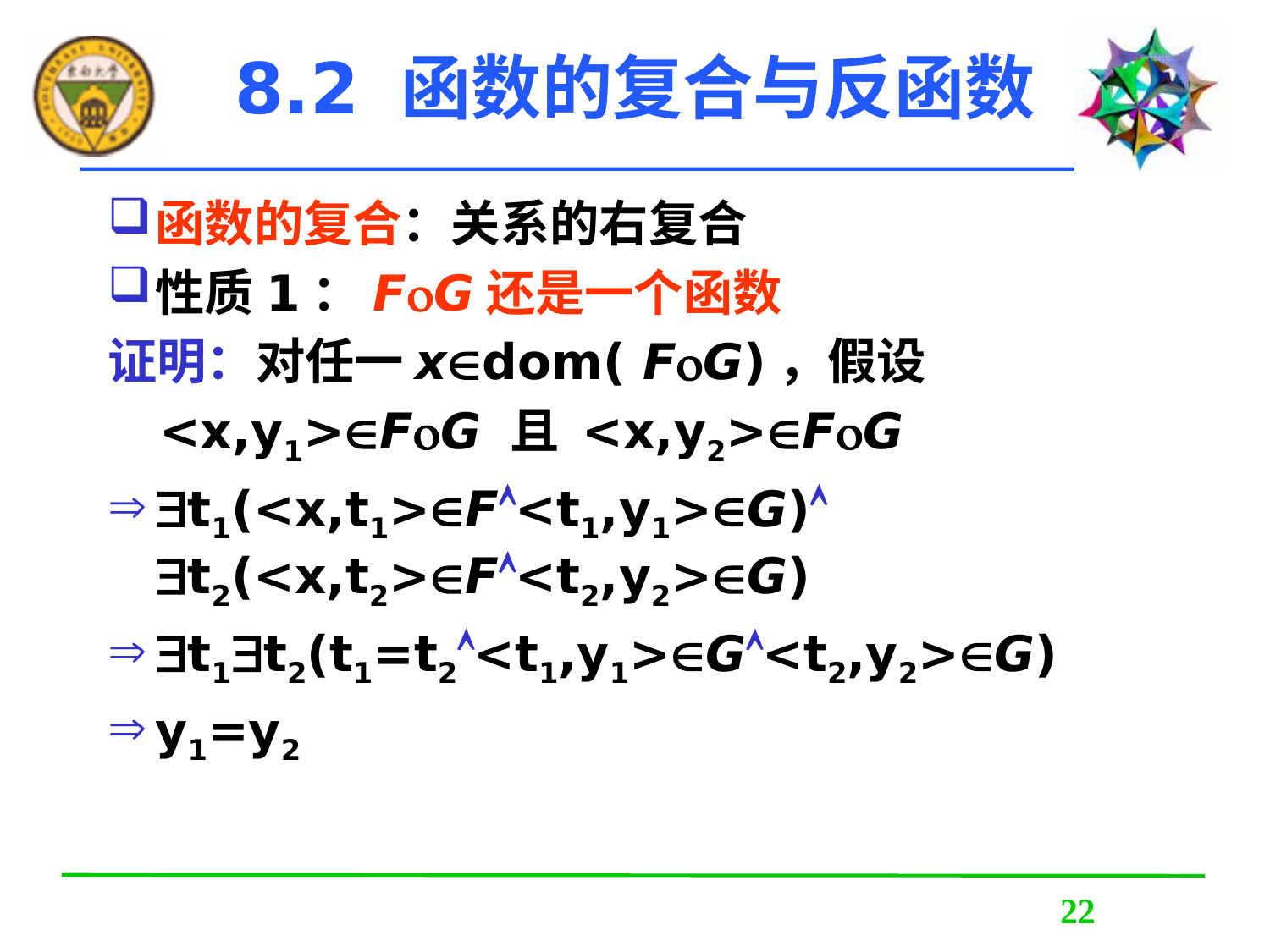

# 8.2 函数的复合与反函数
函数的复合：关系的右复合
性质1：FοG还是一个函数
证明：对任一x∈dom( FοG)，假设
   <x,y1>∈FοG 且 <x,y2>∈FοG
∃t1(<x,t1>∈F∧<t1,y1>∈G)∧ ∃t2(<x,t2>∈F∧<t2,y2>∈G)
∃t1∃t2(t1=t2∧<t1,y1>∈G∧<t2,y2>∈G)
y1=y2